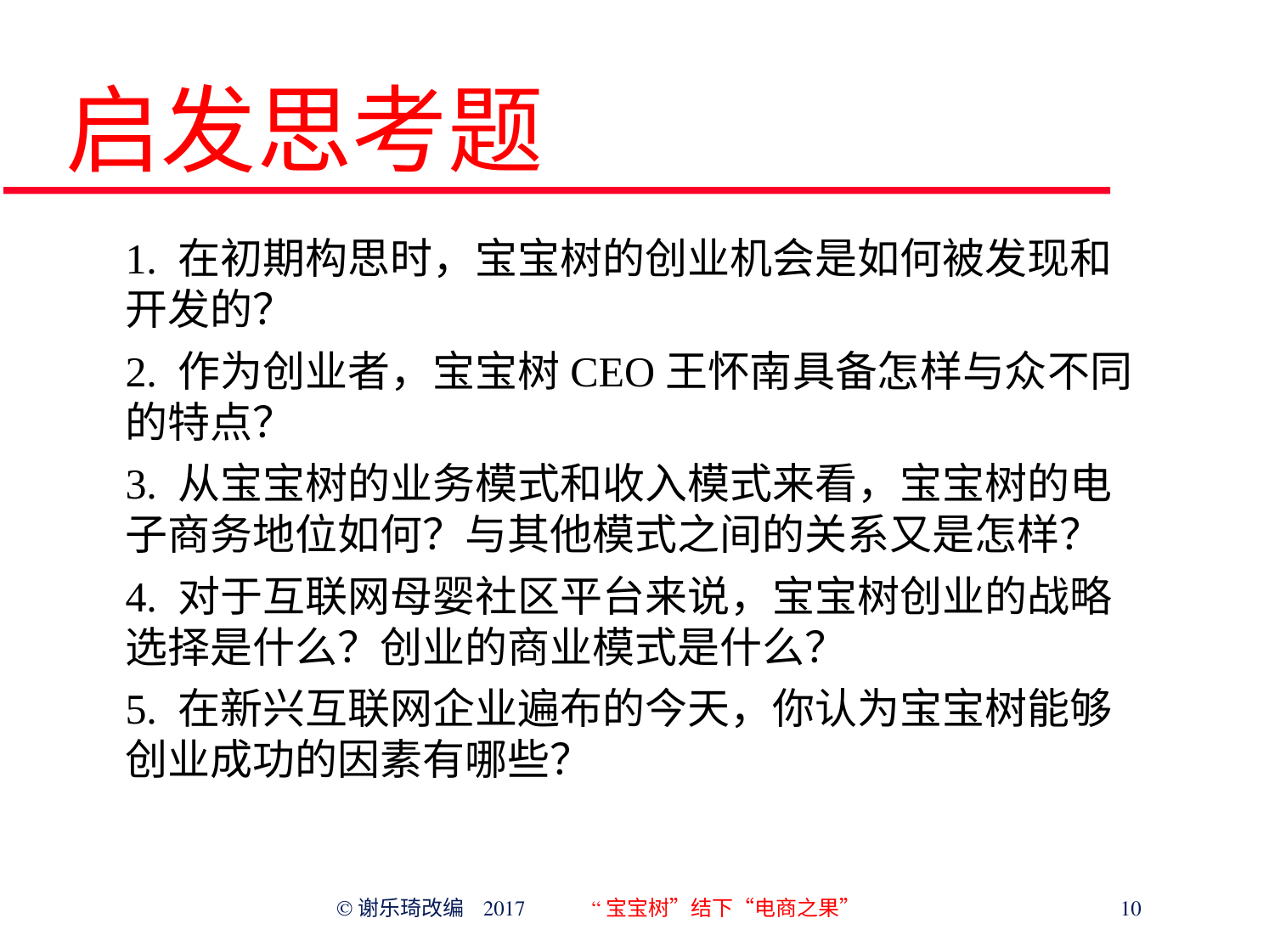

# 启发思考题
1. 在初期构思时，宝宝树的创业机会是如何被发现和开发的？
2. 作为创业者，宝宝树CEO王怀南具备怎样与众不同的特点？
3. 从宝宝树的业务模式和收入模式来看，宝宝树的电子商务地位如何？与其他模式之间的关系又是怎样？
4. 对于互联网母婴社区平台来说，宝宝树创业的战略选择是什么？创业的商业模式是什么？
5. 在新兴互联网企业遍布的今天，你认为宝宝树能够创业成功的因素有哪些？